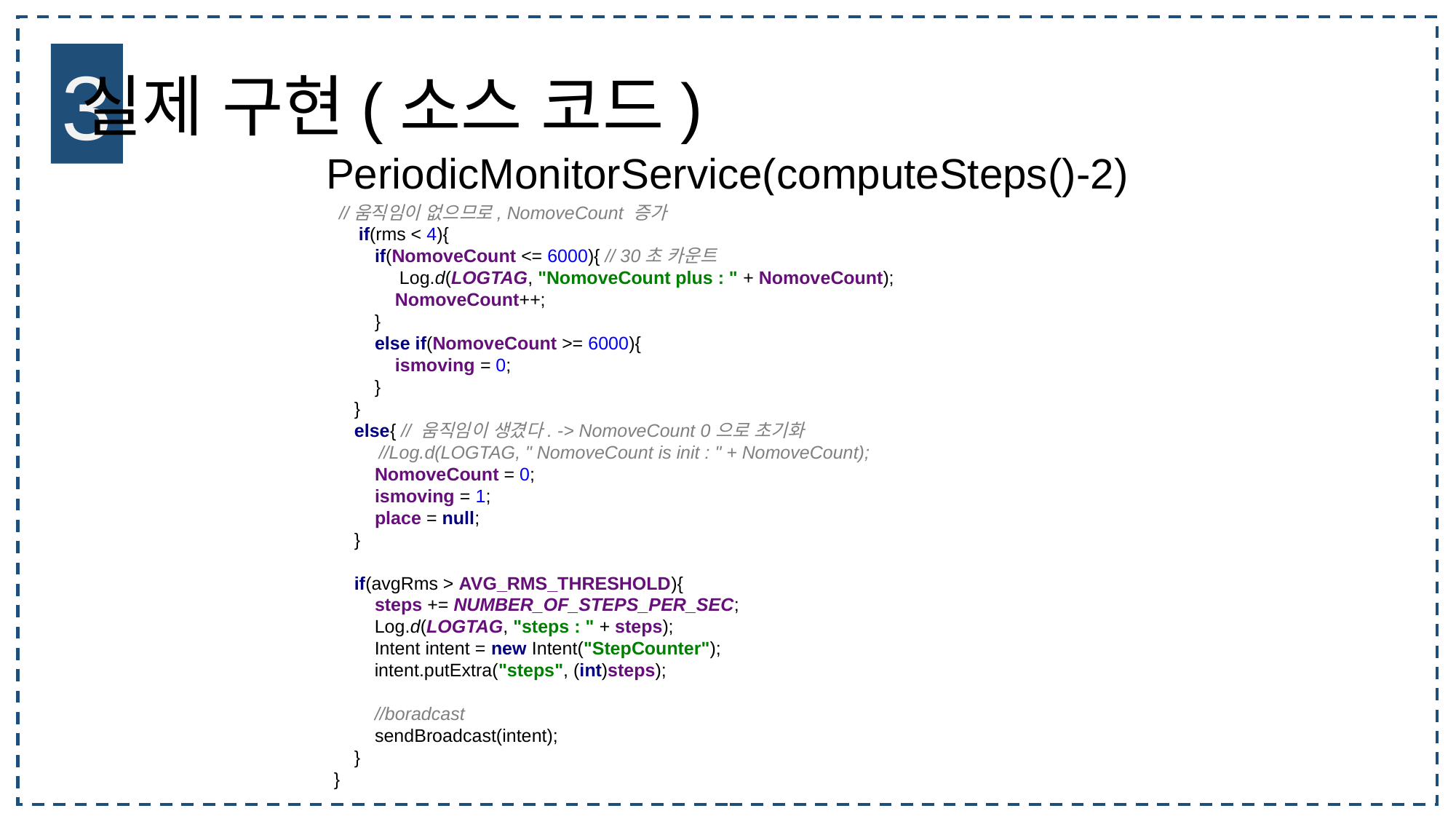

3
실제 구현(소스 코드)
PeriodicMonitorService(computeSteps()-2)
 //움직임이 없으므로, NomoveCount 증가
    if(rms < 4){
        if(NomoveCount <= 6000){ // 30초 카운트
            Log.d(LOGTAG, "NomoveCount plus : " + NomoveCount);
            NomoveCount++;
        }
        else if(NomoveCount >= 6000){
            ismoving = 0;
        }
    }
    else{ // 움직임이 생겼다. -> NomoveCount 0으로 초기화
        //Log.d(LOGTAG, " NomoveCount is init : " + NomoveCount);
        NomoveCount = 0;
        ismoving = 1;
        place = null;
    }
    if(avgRms > AVG_RMS_THRESHOLD){
        steps += NUMBER_OF_STEPS_PER_SEC;
        Log.d(LOGTAG, "steps : " + steps);
        Intent intent = new Intent("StepCounter");
        intent.putExtra("steps", (int)steps);
        //boradcast
        sendBroadcast(intent);
    }
}